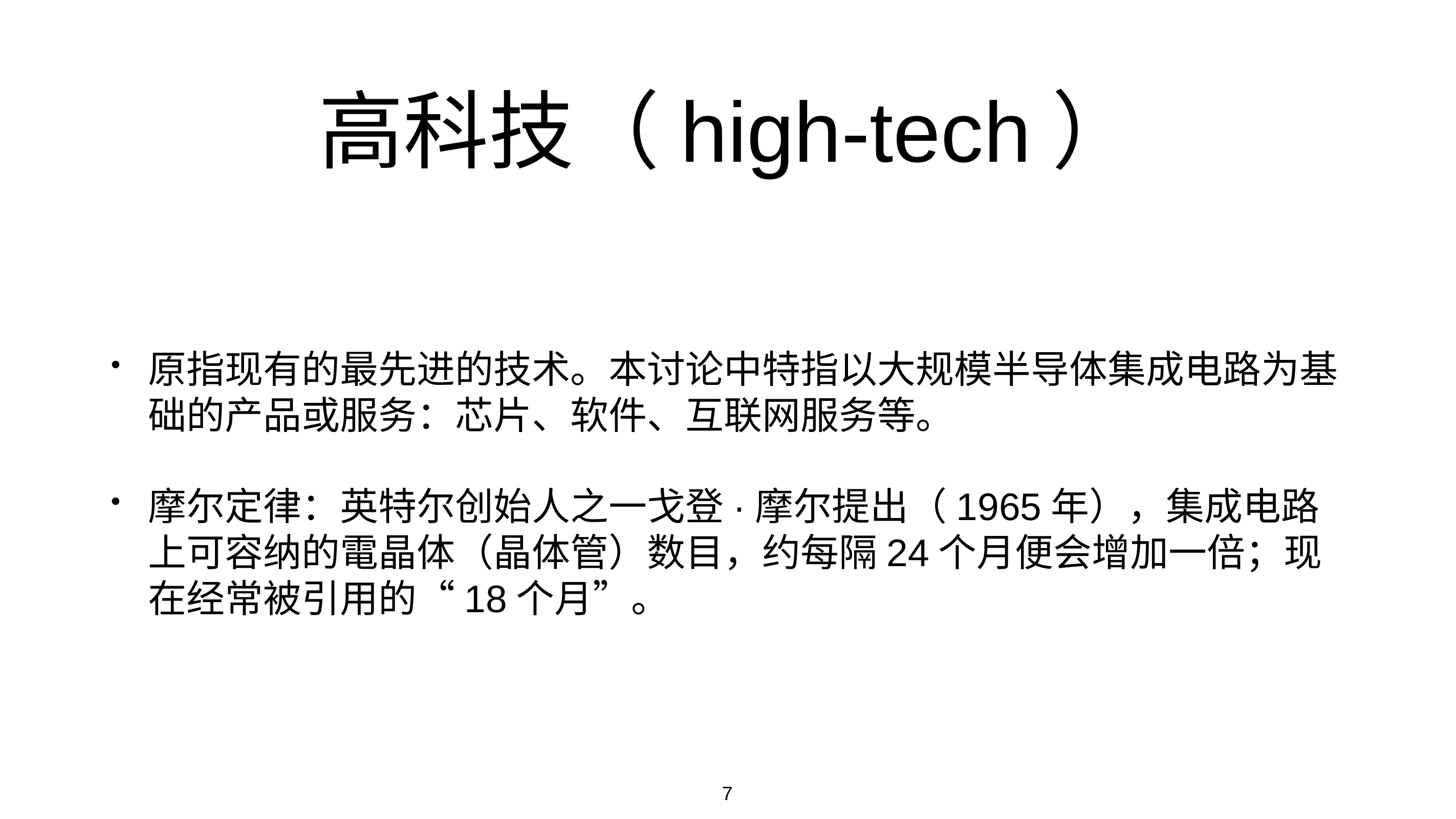

# 高科技（high-tech）
原指现有的最先进的技术。本讨论中特指以大规模半导体集成电路为基础的产品或服务：芯片、软件、互联网服务等。
摩尔定律：英特尔创始人之一戈登·摩尔提出（1965年），集成电路上可容纳的電晶体（晶体管）数目，约每隔24个月便会增加一倍；现在经常被引用的“18个月”。
7